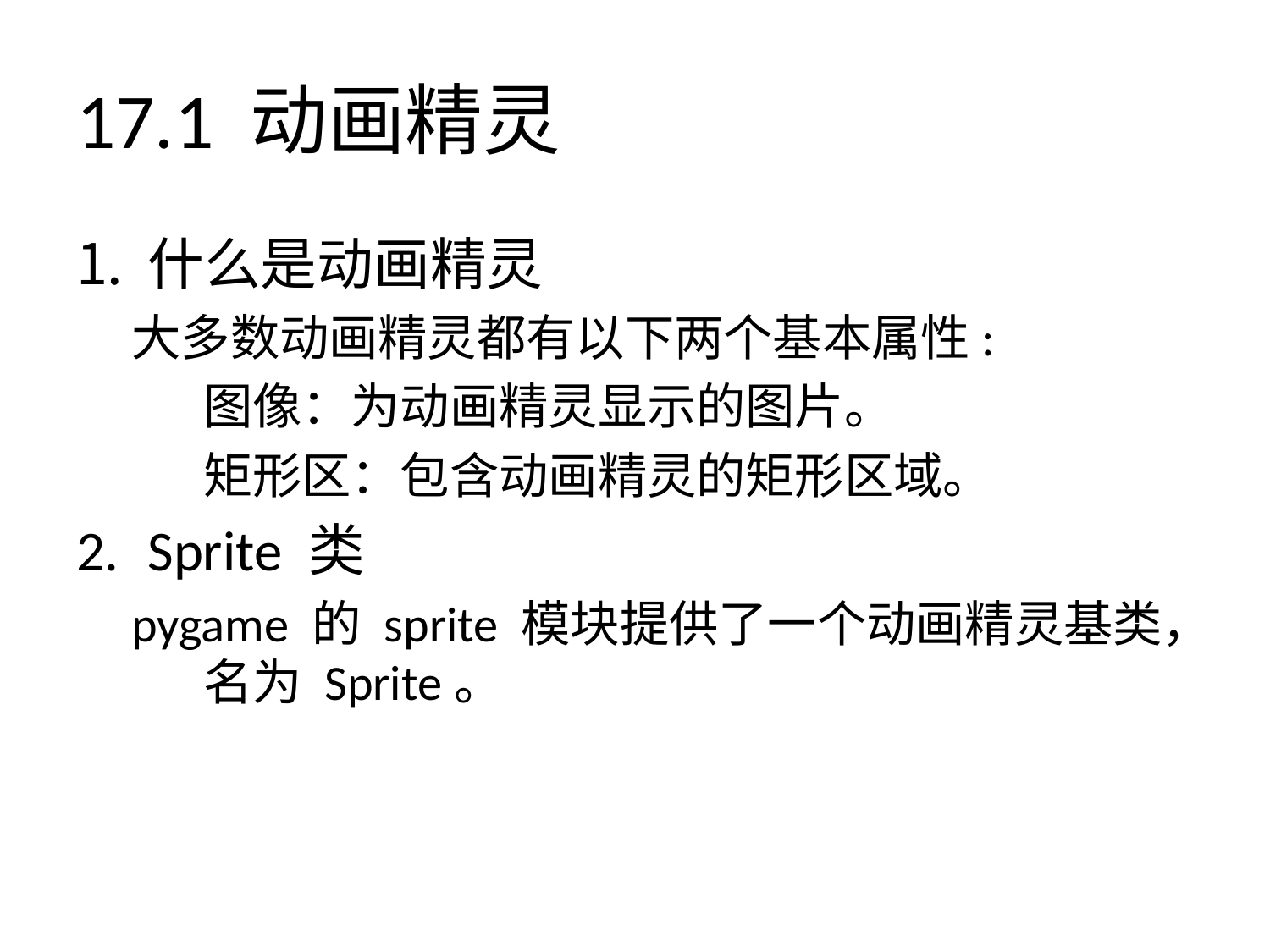

# 17.1 动画精灵
什么是动画精灵
大多数动画精灵都有以下两个基本属性:
	图像：为动画精灵显示的图片。
	矩形区：包含动画精灵的矩形区域。
Sprite 类
pygame 的 sprite 模块提供了一个动画精灵基类，名为 Sprite。